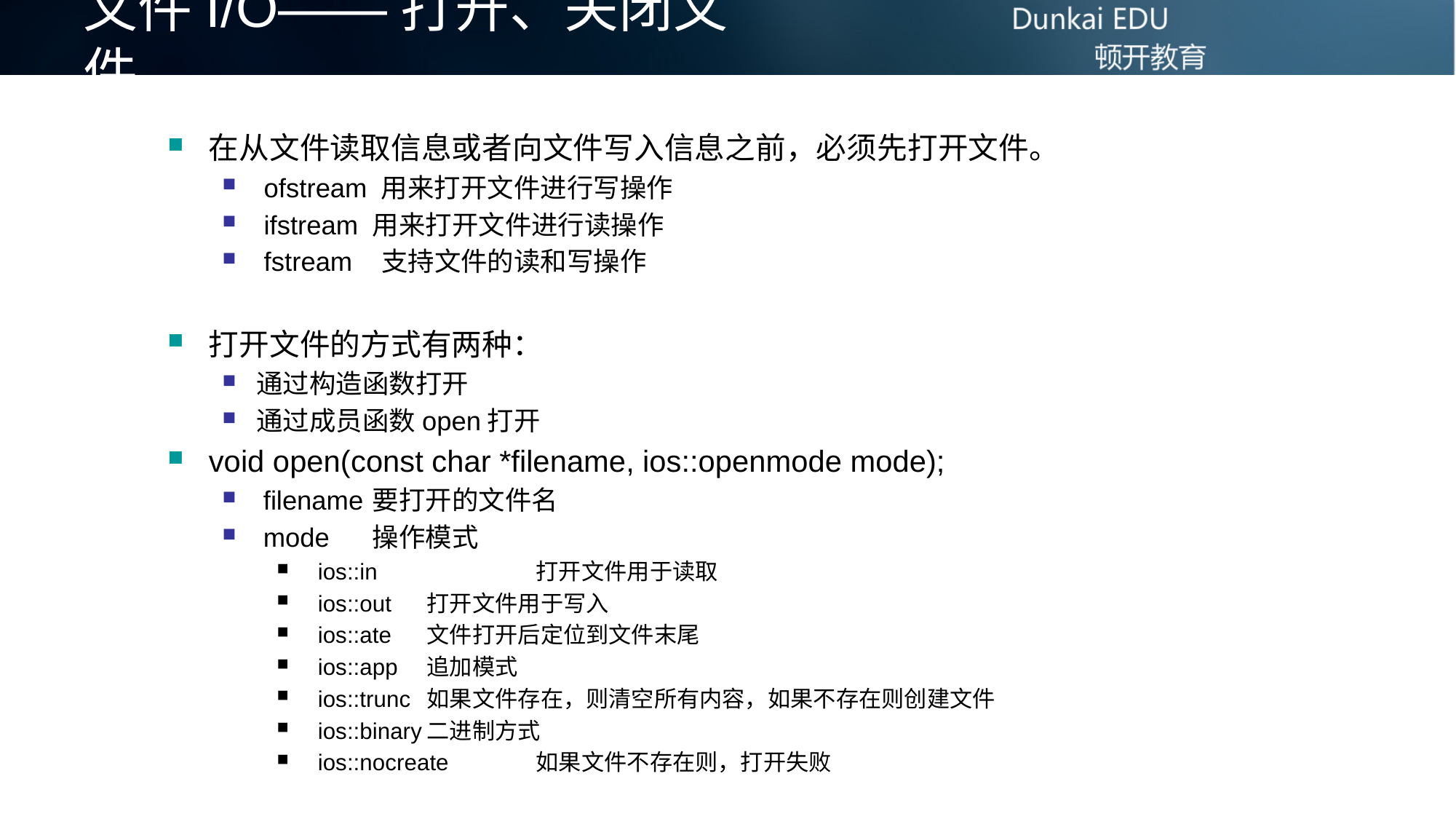

# 文件I/O——打开、关闭文件
在从文件读取信息或者向文件写入信息之前，必须先打开文件。
 ofstream 用来打开文件进行写操作
 ifstream 用来打开文件进行读操作
 fstream   支持文件的读和写操作

打开文件的方式有两种：
通过构造函数打开
通过成员函数open打开
void open(const char *filename, ios::openmode mode);
filename	要打开的文件名
mode	操作模式
ios::in		打开文件用于读取
ios::out	打开文件用于写入
ios::ate	文件打开后定位到文件末尾
ios::app	追加模式
ios::trunc	如果文件存在，则清空所有内容，如果不存在则创建文件
ios::binary	二进制方式
ios::nocreate	如果文件不存在则，打开失败